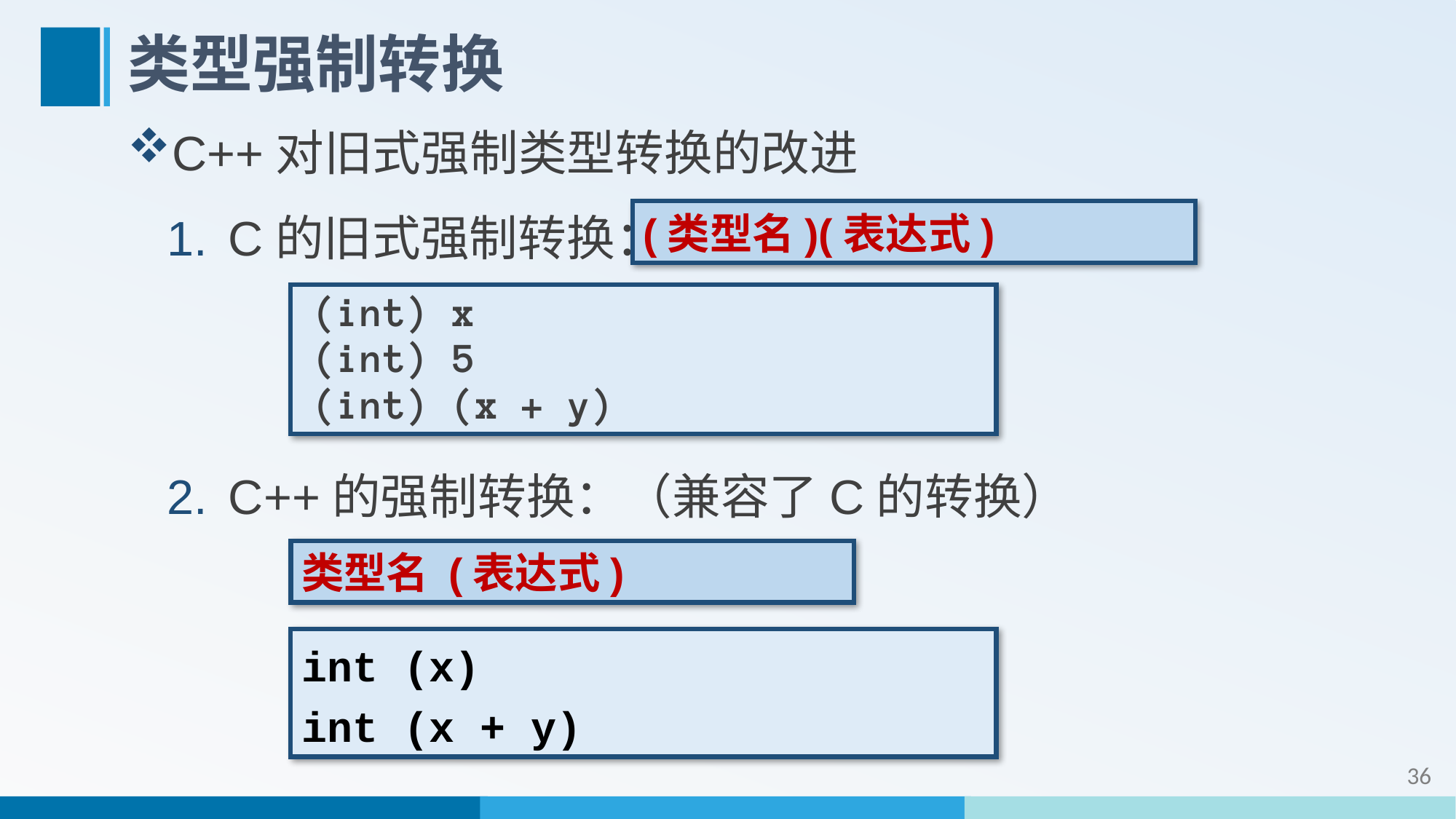

# 类型强制转换
C++对旧式强制类型转换的改进
C的旧式强制转换：
(类型名)(表达式)
(int) x
(int) 5
(int) (x + y)
C++的强制转换：（兼容了C的转换）
类型名 (表达式)
int (x)
int (x + y)